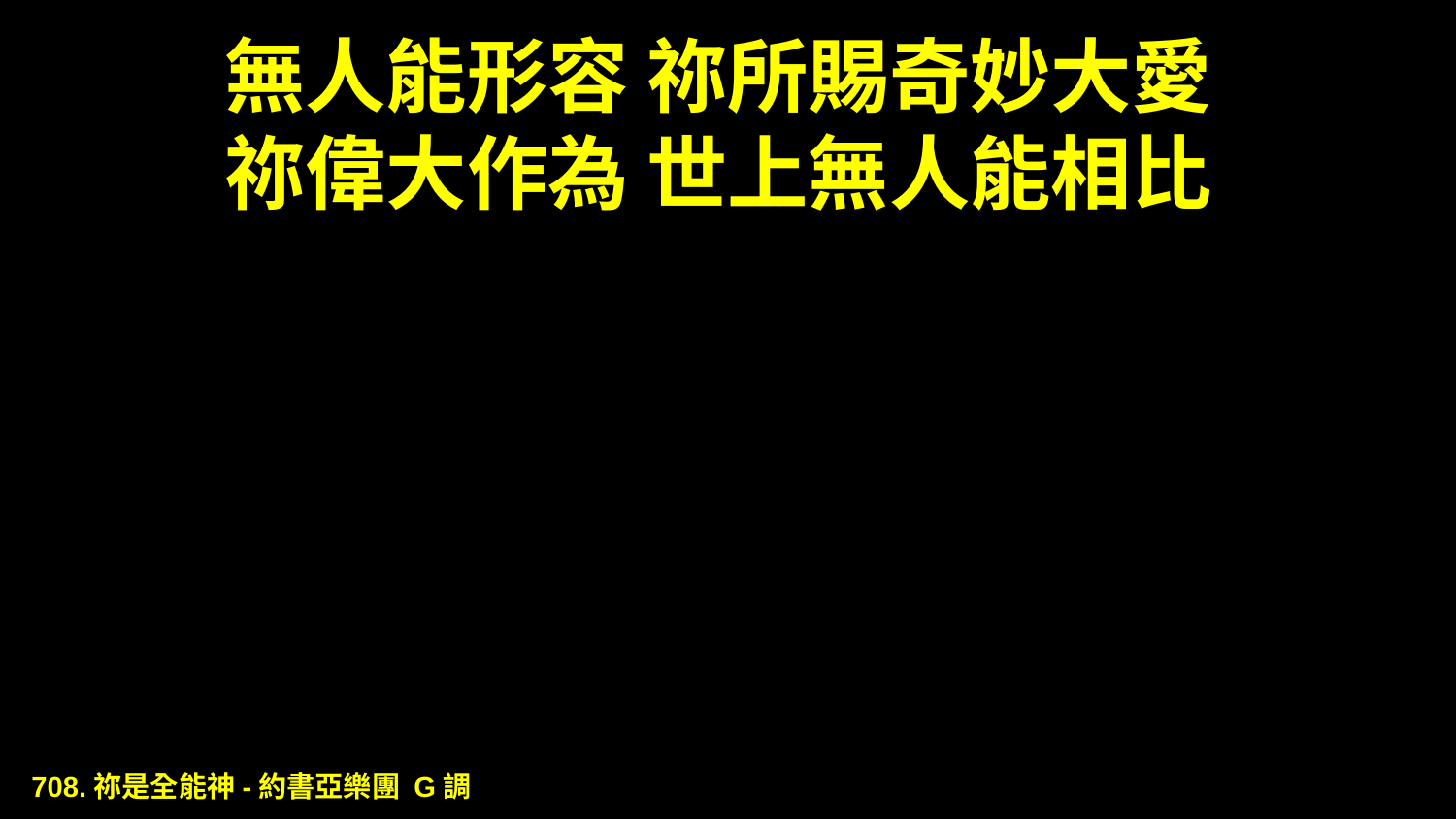

# 無人能形容 祢所賜奇妙大愛 祢偉大作為 世上無人能相比
708.祢是全能神-約書亞樂團 G調